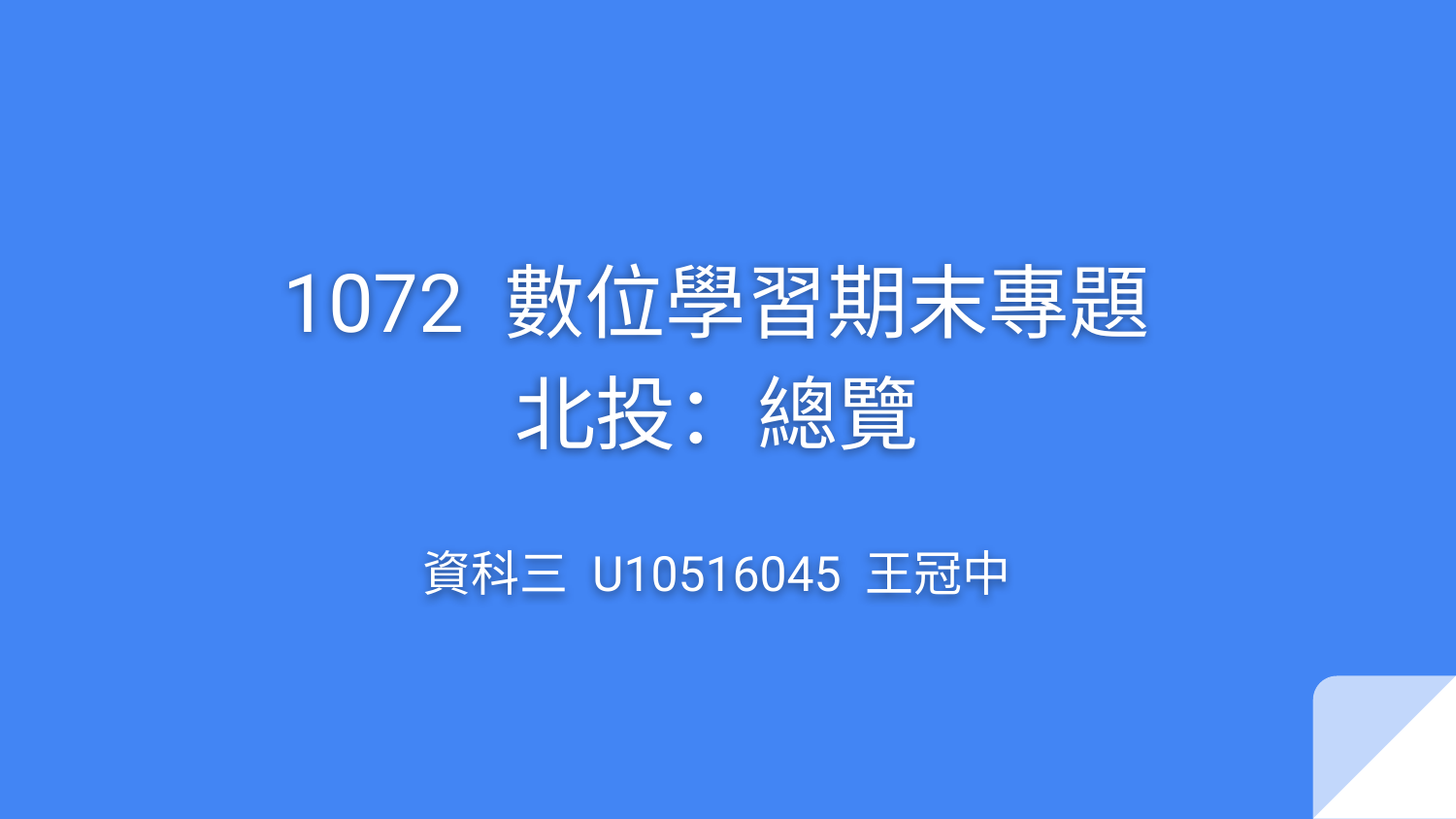

# 1072 數位學習期末專題
北投：總覽
資科三 U10516045 王冠中